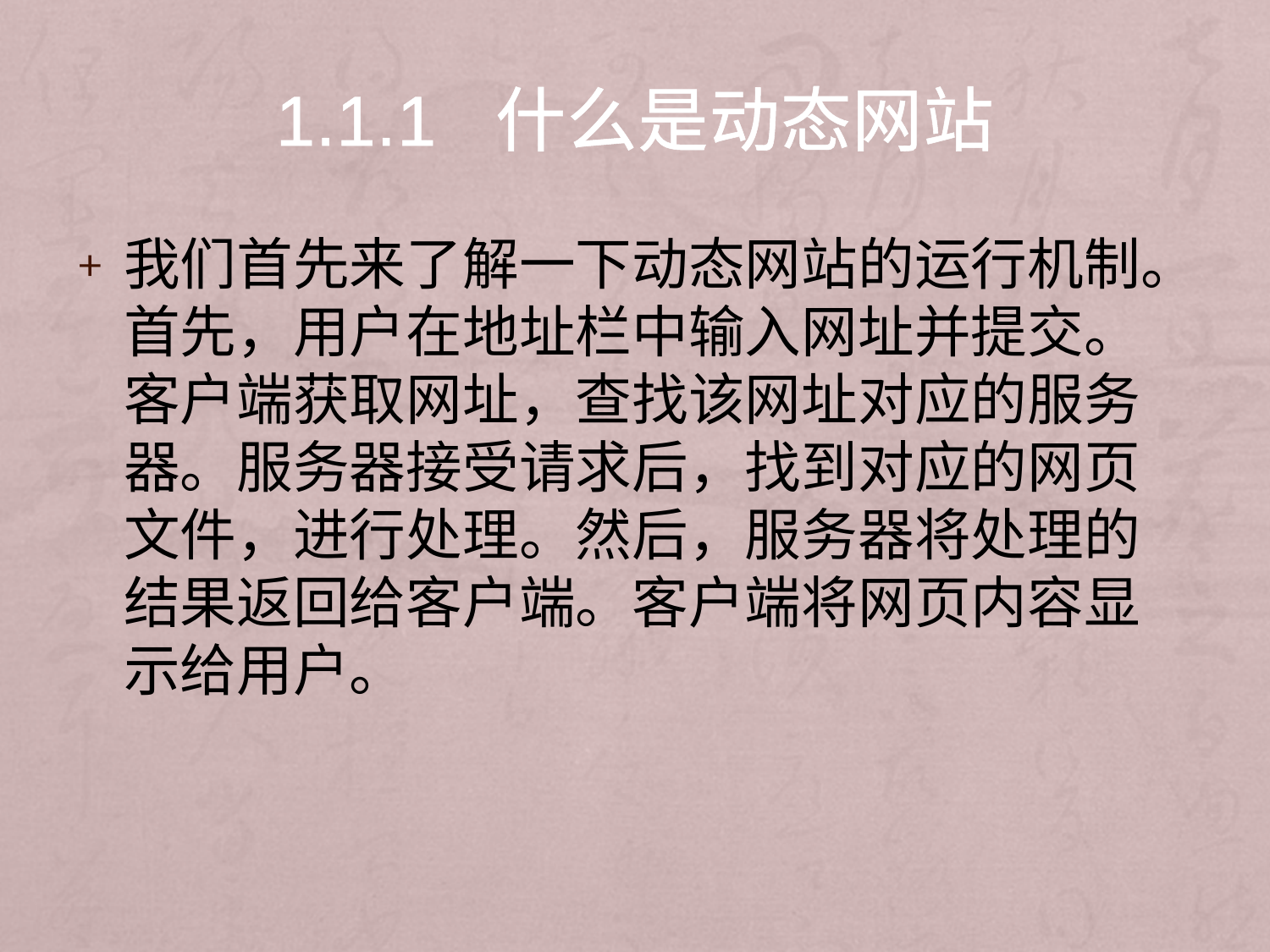

# 1.1.1  什么是动态网站
我们首先来了解一下动态网站的运行机制。首先，用户在地址栏中输入网址并提交。客户端获取网址，查找该网址对应的服务器。服务器接受请求后，找到对应的网页文件，进行处理。然后，服务器将处理的结果返回给客户端。客户端将网页内容显示给用户。